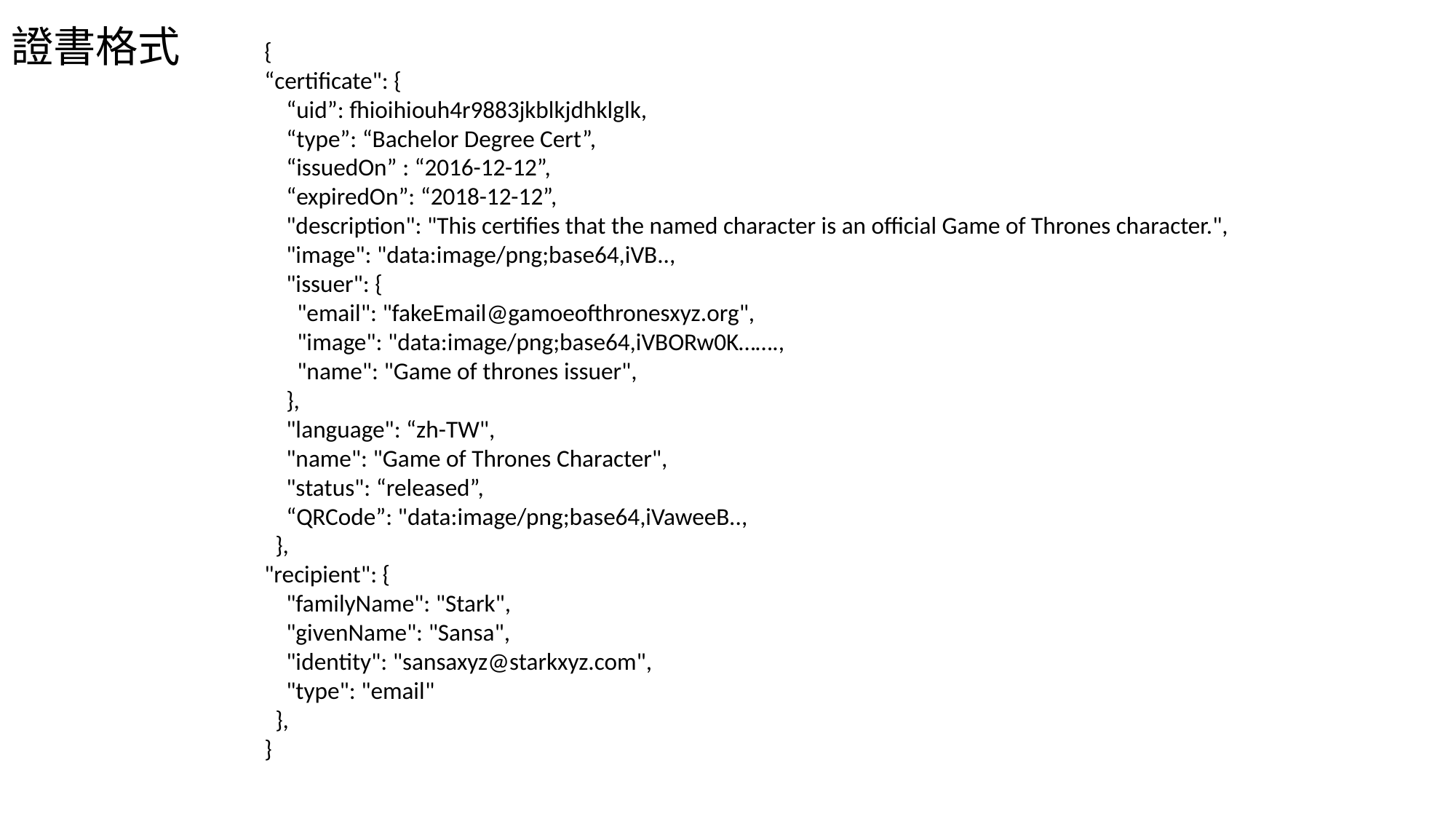

# 證書格式
{
“certificate": {
    “uid”: fhioihiouh4r9883jkblkjdhklglk,
    “type”: “Bachelor Degree Cert”,
    “issuedOn” : “2016-12-12”,
    “expiredOn”: “2018-12-12”,
    "description": "This certifies that the named character is an official Game of Thrones character.",
    "image": "data:image/png;base64,iVB..,
    "issuer": {
      "email": "fakeEmail@gamoeofthronesxyz.org",
      "image": "data:image/png;base64,iVBORw0K…….,
      "name": "Game of thrones issuer",
    },
    "language": “zh-TW",
    "name": "Game of Thrones Character",
    "status": “released”,
    “QRCode”: "data:image/png;base64,iVaweeB..,
  },
"recipient": {
    "familyName": "Stark",
    "givenName": "Sansa",
    "identity": "sansaxyz@starkxyz.com",
    "type": "email"
  },
}